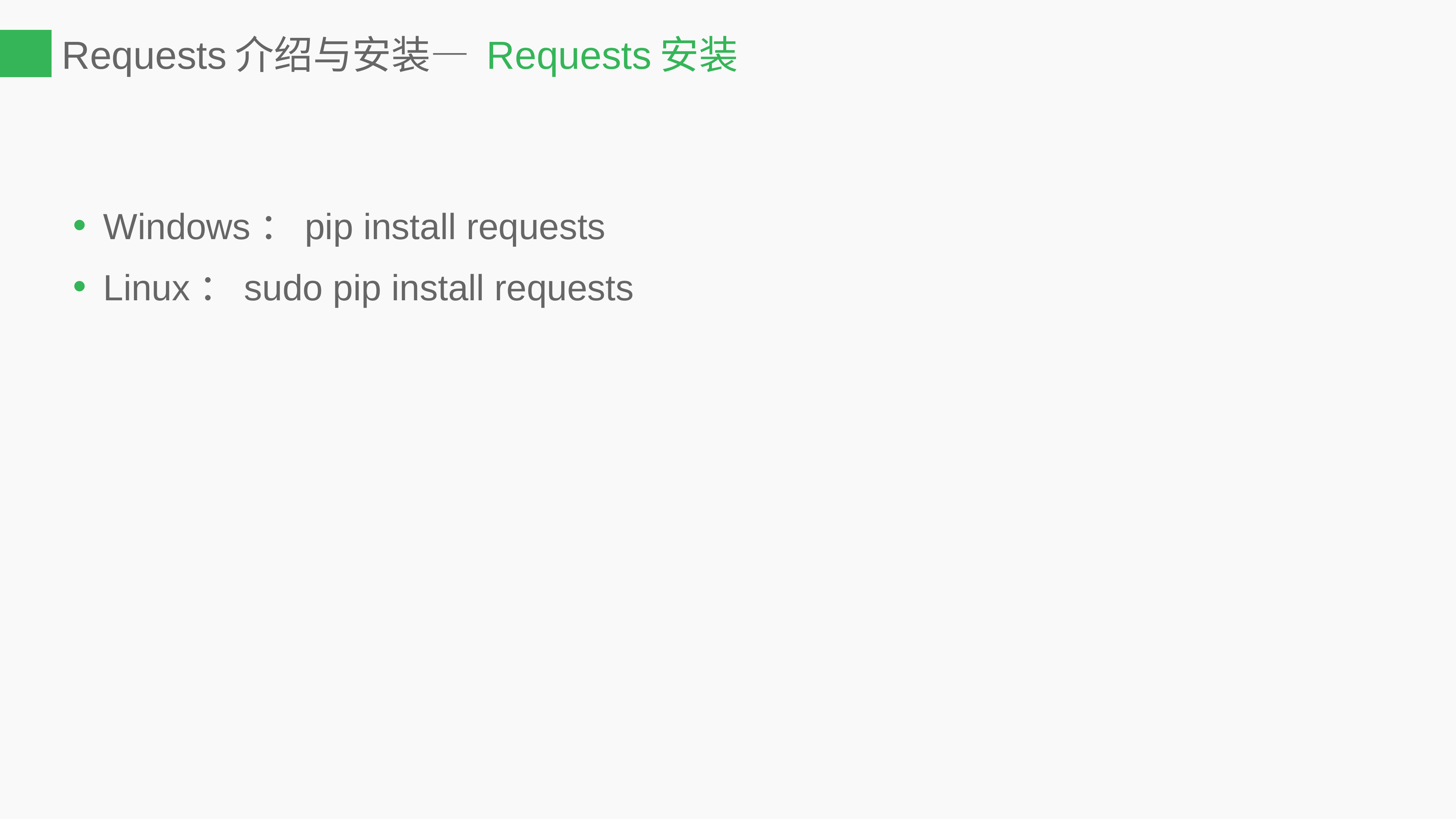

# Requests介绍与安装— Requests安装
Windows：pip install requests
Linux：sudo pip install requests